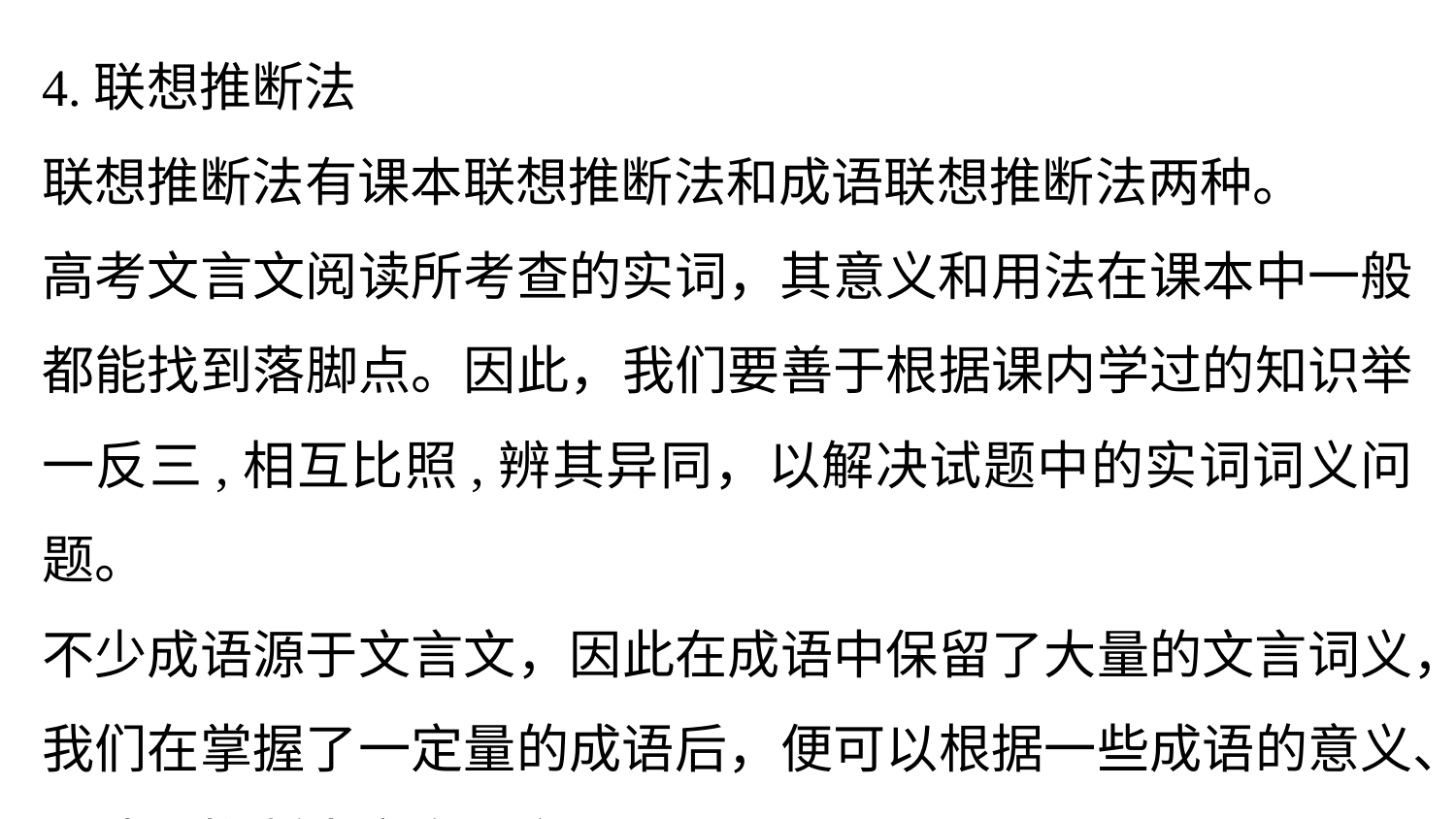

4.联想推断法
联想推断法有课本联想推断法和成语联想推断法两种。
高考文言文阅读所考查的实词，其意义和用法在课本中一般都能找到落脚点。因此，我们要善于根据课内学过的知识举一反三,相互比照,辨其异同，以解决试题中的实词词义问题。
不少成语源于文言文，因此在成语中保留了大量的文言词义，我们在掌握了一定量的成语后，便可以根据一些成语的意义、用法，推断出文言词义。